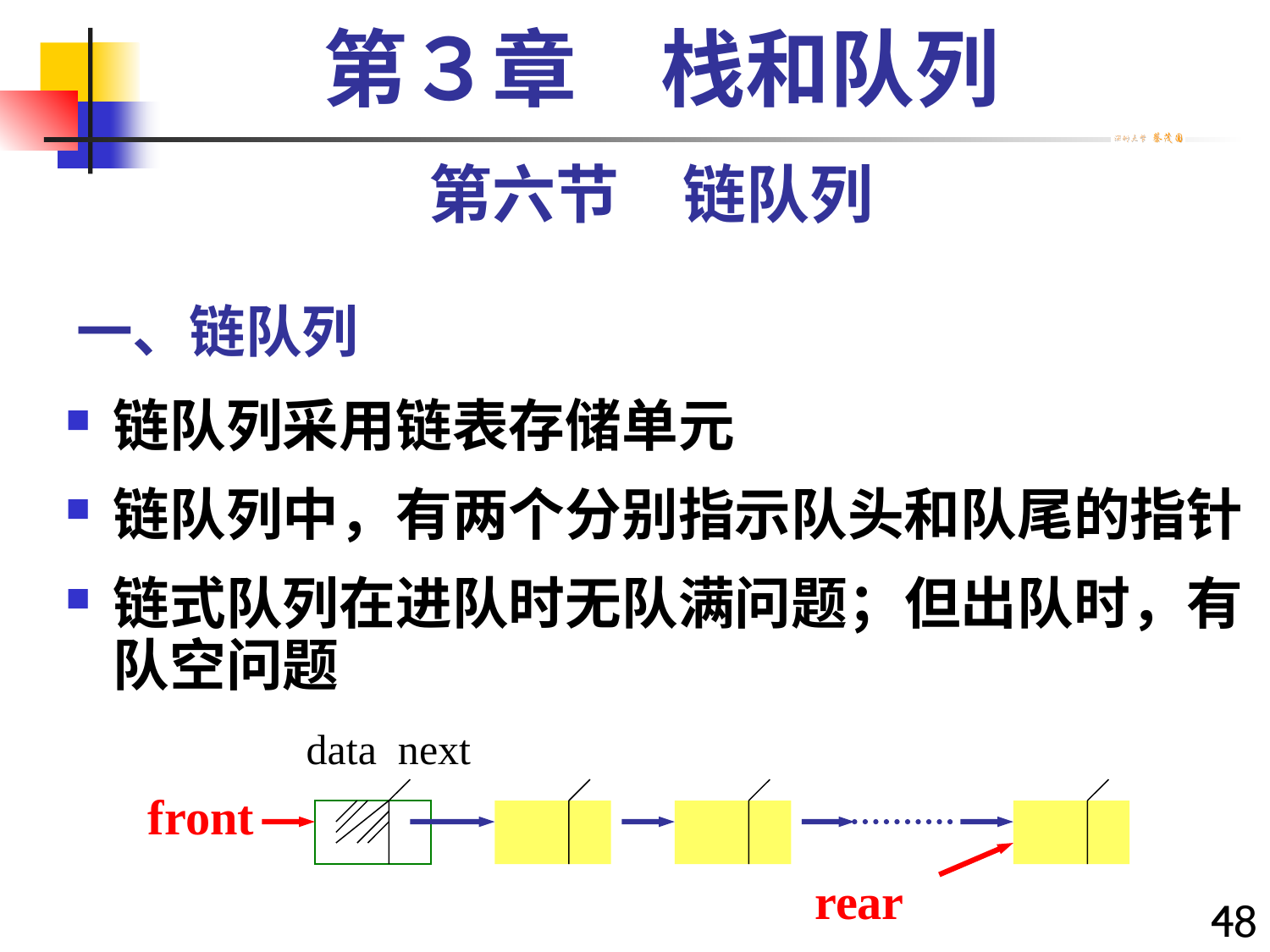

第３章　栈和队列
第六节　链队列
# 一、链队列
链队列采用链表存储单元
链队列中，有两个分别指示队头和队尾的指针
链式队列在进队时无队满问题；但出队时，有队空问题
data  next
front

rear
48